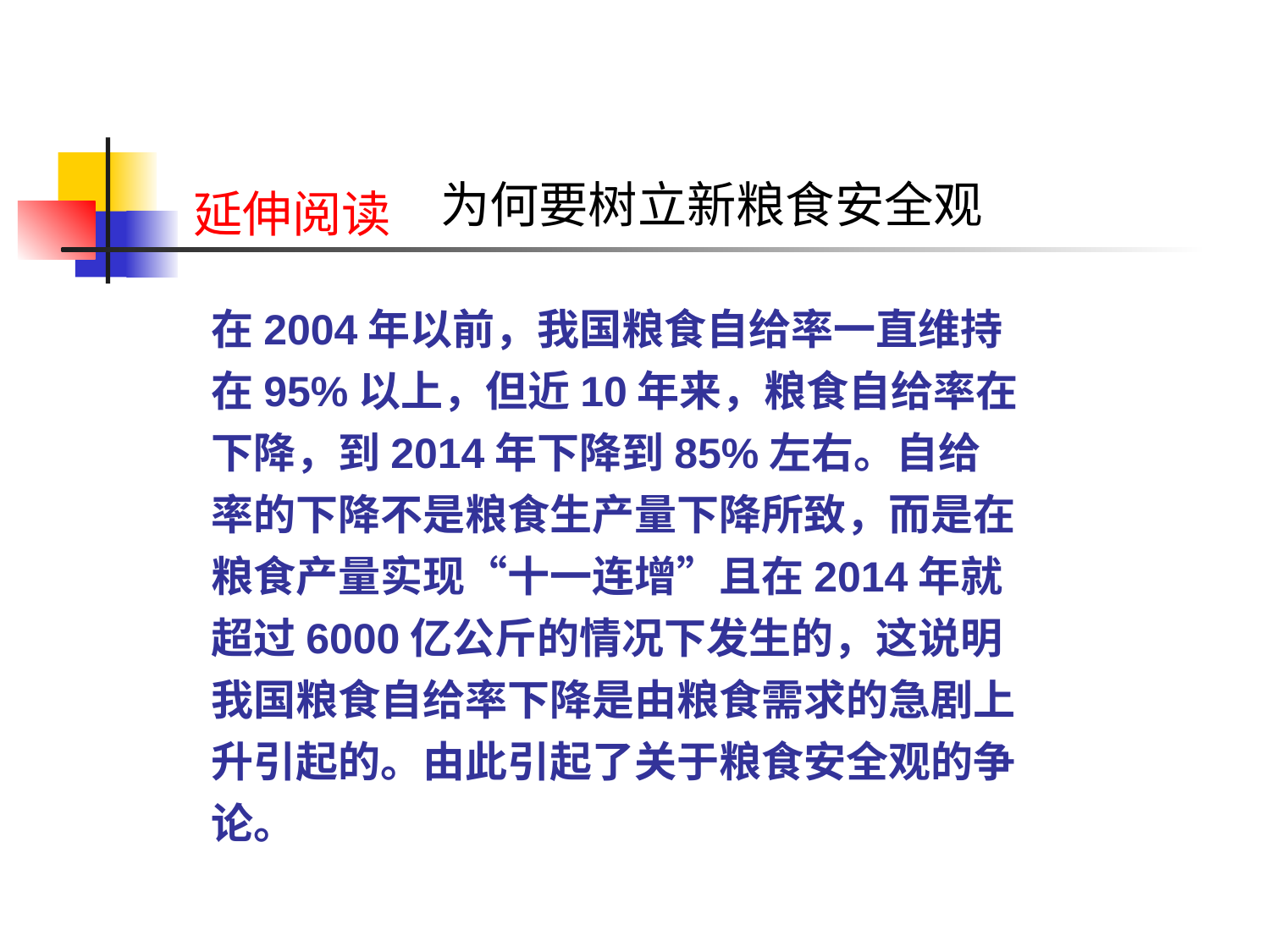

延伸阅读
为何要树立新粮食安全观
在2004年以前，我国粮食自给率一直维持在95%以上，但近10年来，粮食自给率在下降，到2014年下降到85%左右。自给率的下降不是粮食生产量下降所致，而是在粮食产量实现“十一连增”且在2014年就超过6000亿公斤的情况下发生的，这说明我国粮食自给率下降是由粮食需求的急剧上升引起的。由此引起了关于粮食安全观的争论。